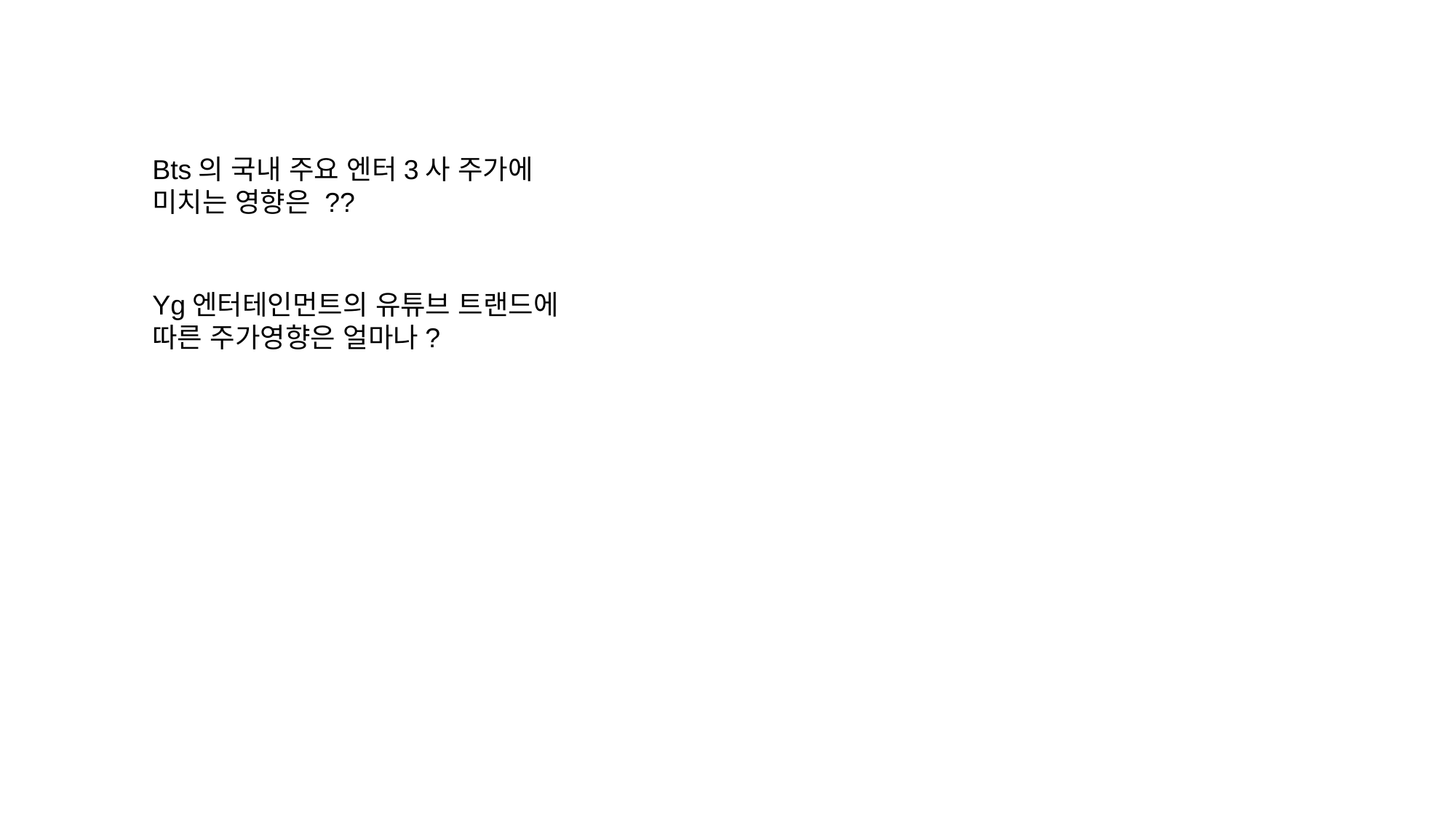

Bts의 국내 주요 엔터3사 주가에 미치는 영향은 ??
Yg엔터테인먼트의 유튜브 트랜드에
따른 주가영향은 얼마나?